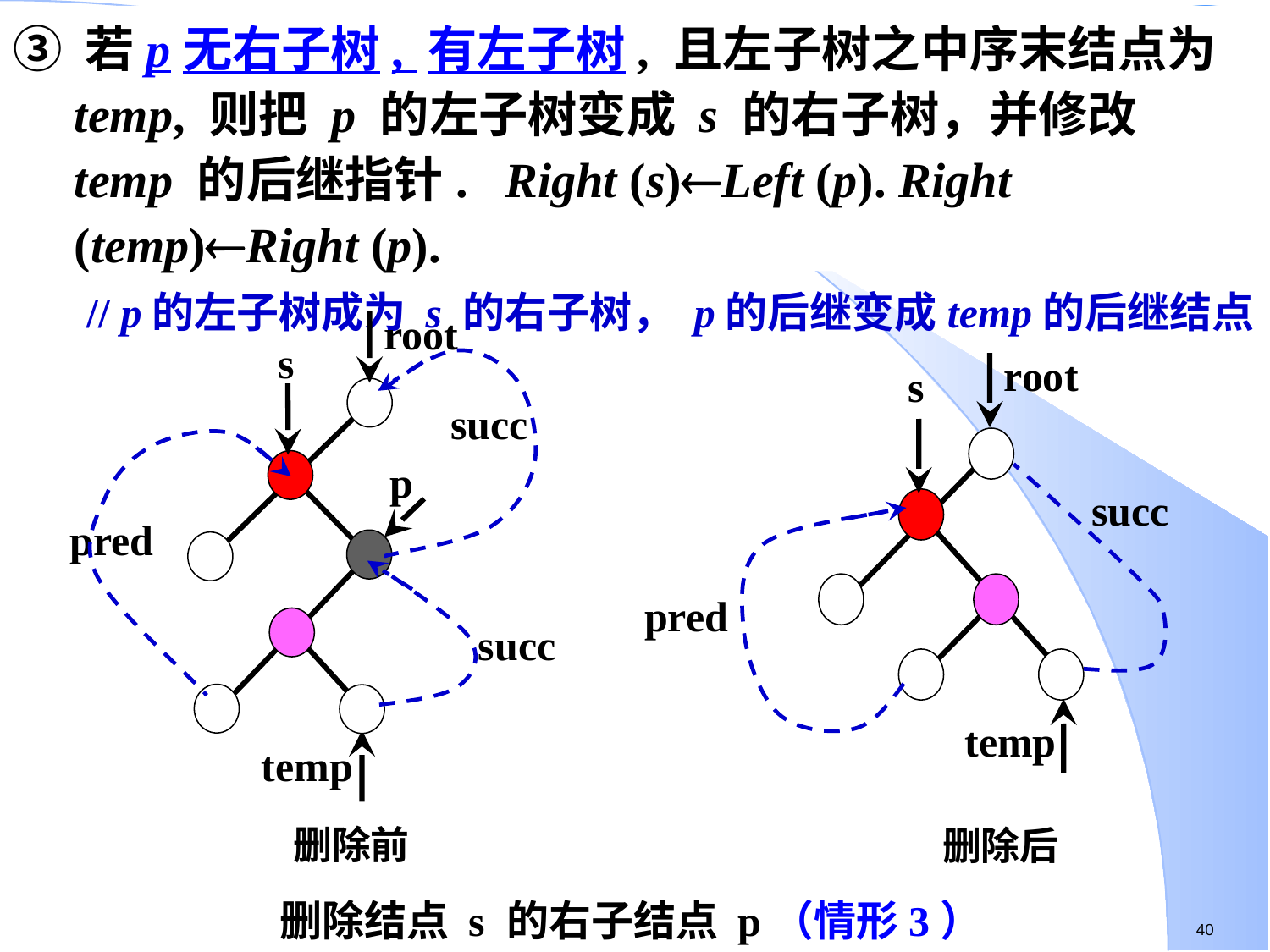

③ 若p无右子树, 有左子树, 且左子树之中序末结点为temp, 则把 p 的左子树变成 s 的右子树，并修改 temp 的后继指针.   Right (s)←Left (p). Right (temp)←Right (p).
      // p的左子树成为 s 的右子树， p的后继变成temp的后继结点

root

s

succ

p

pred

succ

temp

root
s

succ

pred

temp
删除前
删除后
删除结点 s 的右子结点 p（情形3）